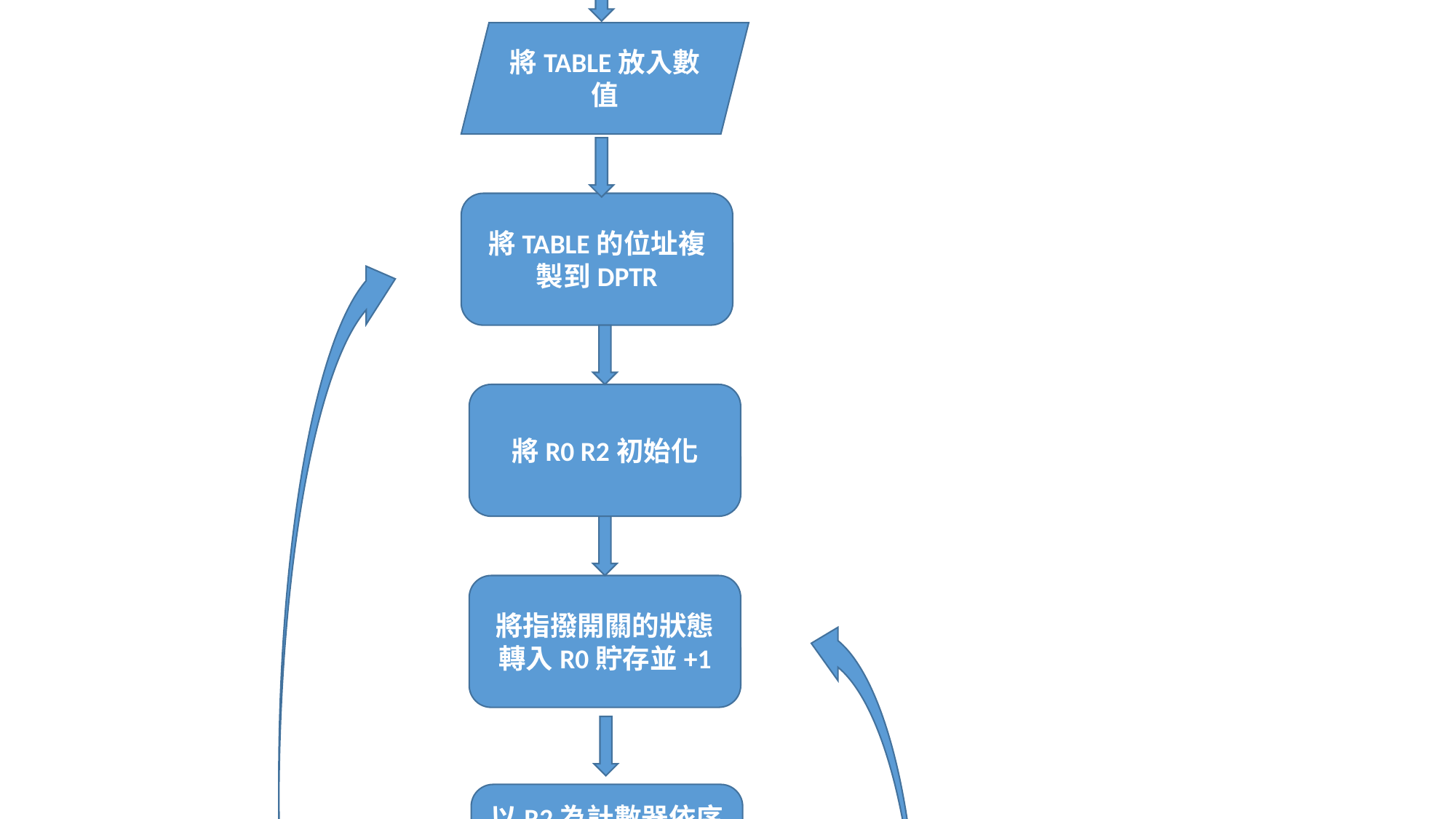

Start

初始化

將TABLE放入數值

將TABLE的位址複製到DPTR

將R0 R2初始化

將指撥開關的狀態轉入R0貯存並+1

以R2為計數器依序從TABLE裡抓取數值

將R0作為DELAY的元素之一實行DELAY
true
false

R2=7